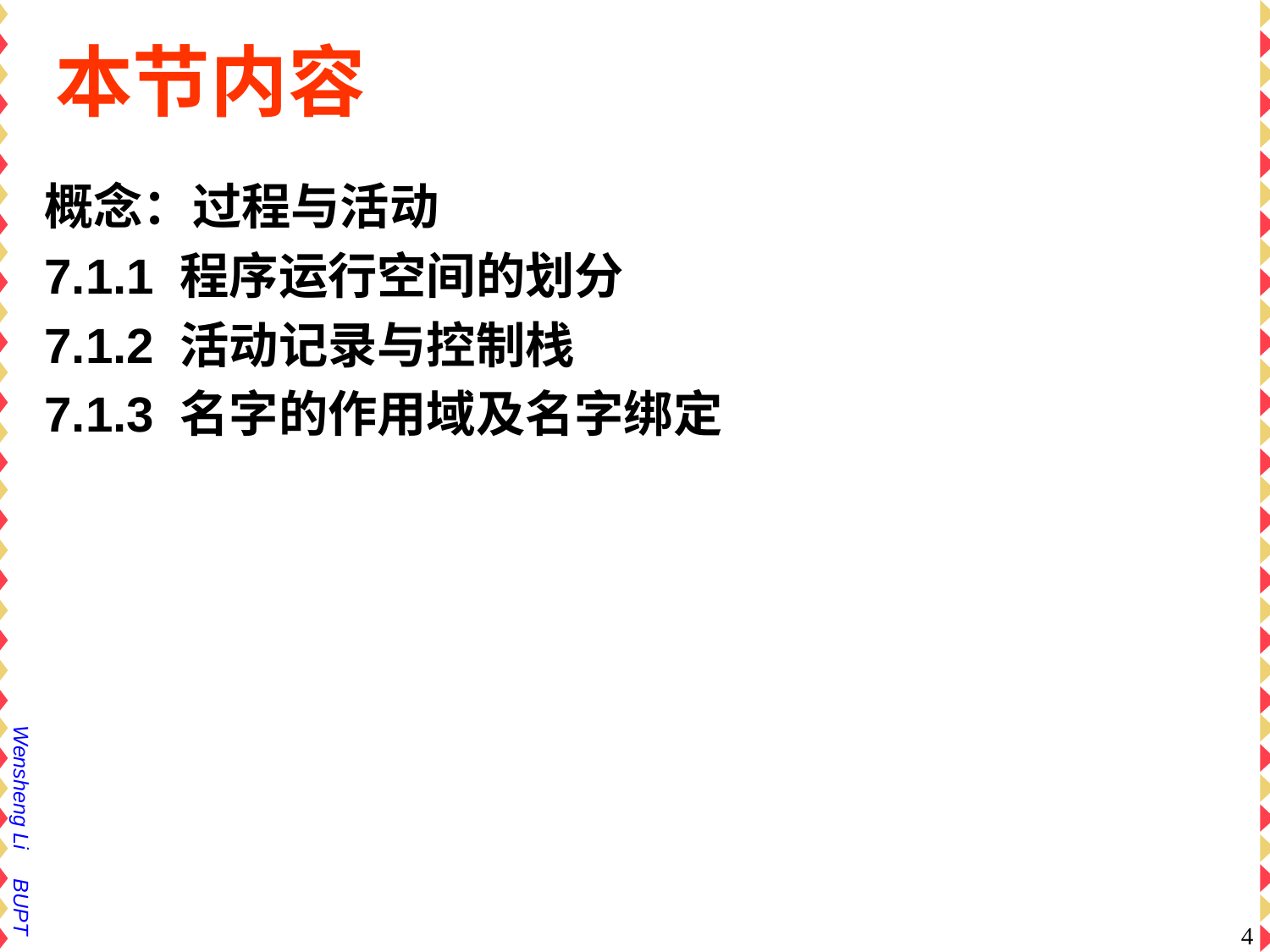

# 本节内容
概念：过程与活动
7.1.1 程序运行空间的划分
7.1.2 活动记录与控制栈
7.1.3 名字的作用域及名字绑定
4